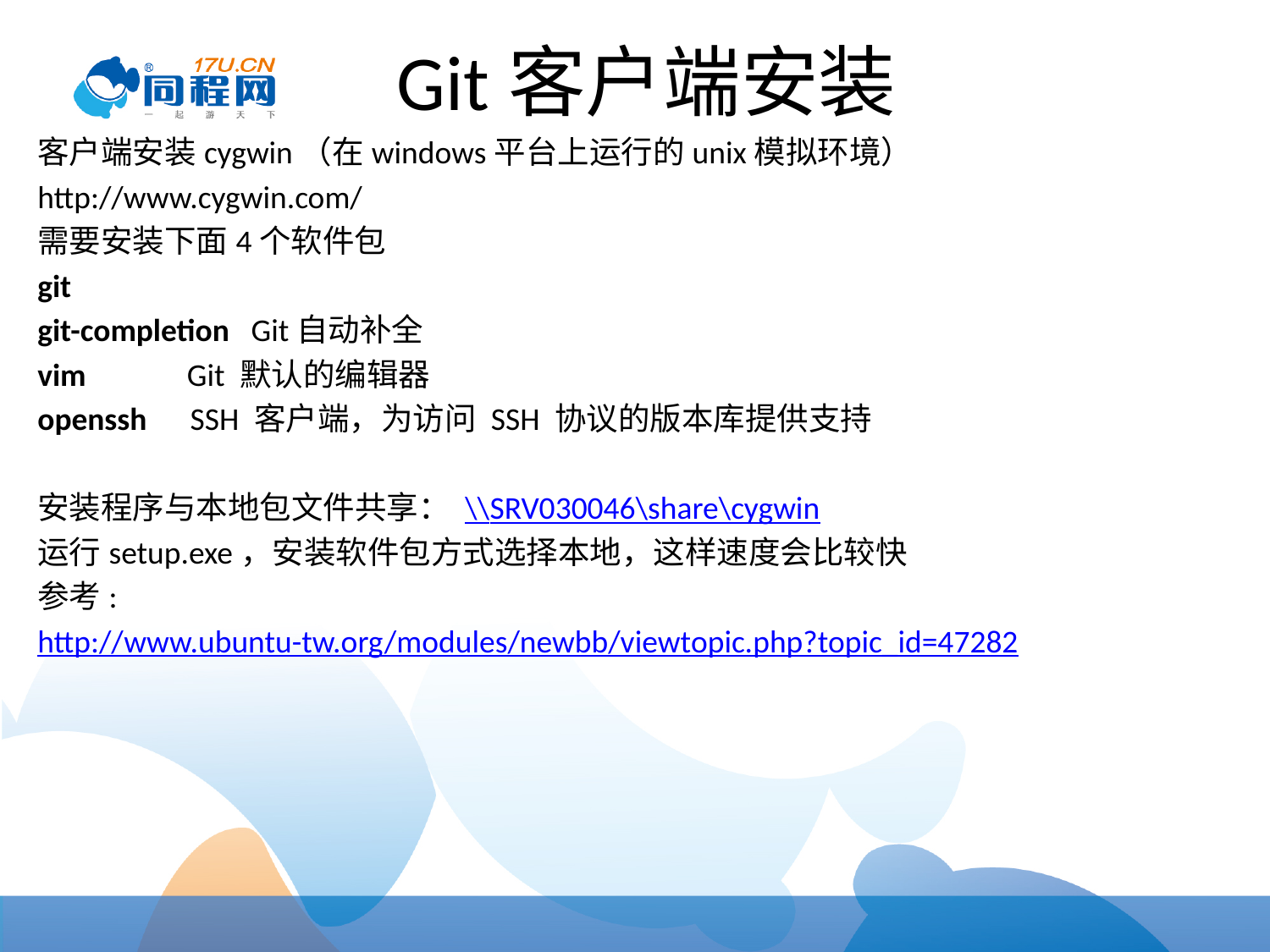

# Git客户端安装
客户端安装cygwin（在windows平台上运行的unix模拟环境）
http://www.cygwin.com/
需要安装下面4个软件包
git
git-completion   Git自动补全
vim              Git 默认的编辑器
openssh      SSH 客户端，为访问 SSH 协议的版本库提供支持

安装程序与本地包文件共享： \\SRV030046\share\cygwin
运行setup.exe，安装软件包方式选择本地，这样速度会比较快
参考:
http://www.ubuntu-tw.org/modules/newbb/viewtopic.php?topic_id=47282